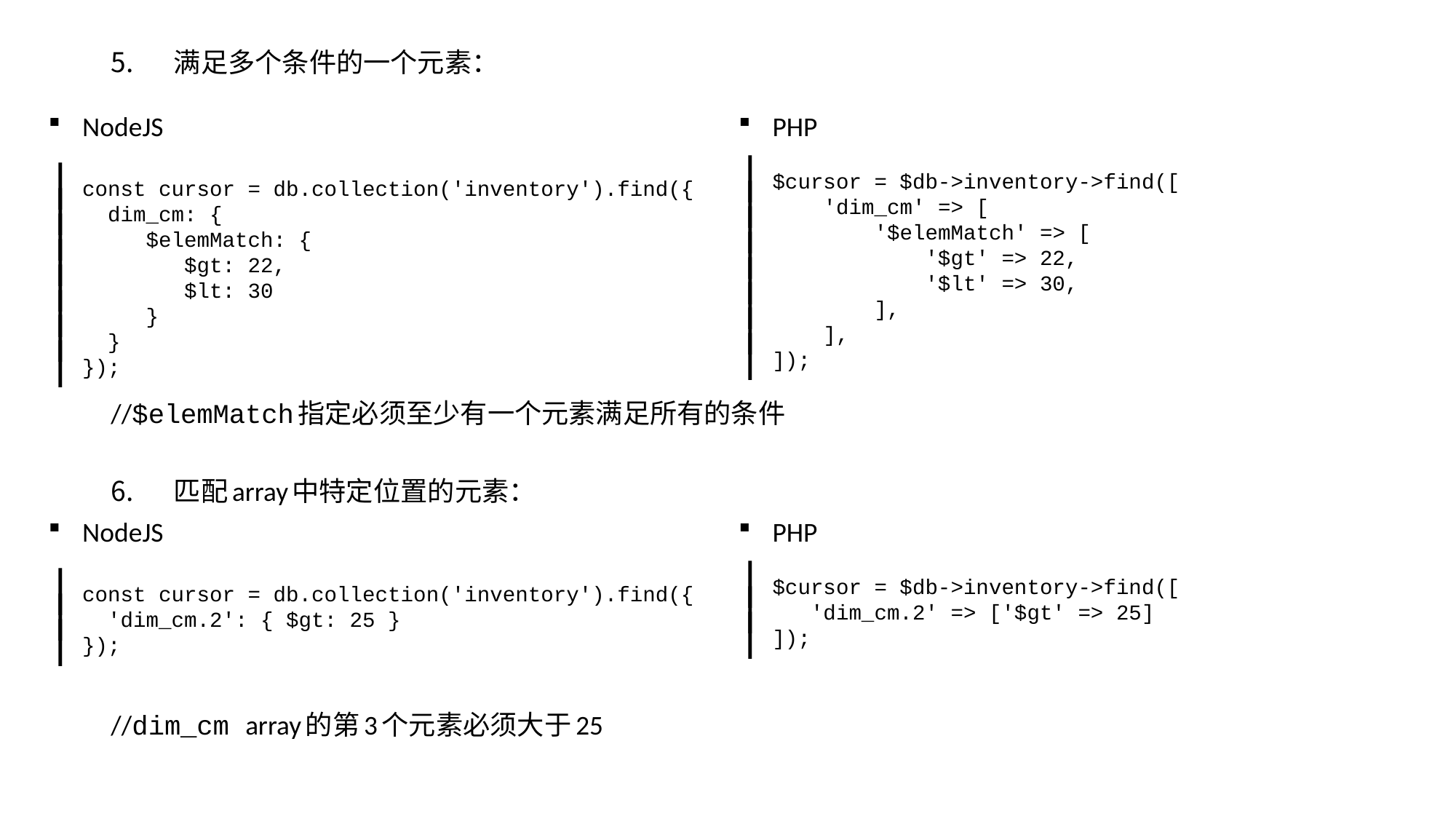

满足多个条件的一个元素：

//$elemMatch指定必须至少有一个元素满足所有的条件

匹配array中特定位置的元素：

//dim_cm array的第3个元素必须大于25
NodeJS

const cursor = db.collection('inventory').find({
  dim_cm: {
     $elemMatch: {
        $gt: 22,
        $lt: 30
     }
  }
});
PHP

$cursor = $db->inventory->find([
    'dim_cm' => [
        '$elemMatch' => [
            '$gt' => 22,
            '$lt' => 30,
        ],
    ],
]);
NodeJS

const cursor = db.collection('inventory').find({
  'dim_cm.2': { $gt: 25 }
});
PHP

$cursor = $db->inventory->find([
   'dim_cm.2' => ['$gt' => 25]
]);